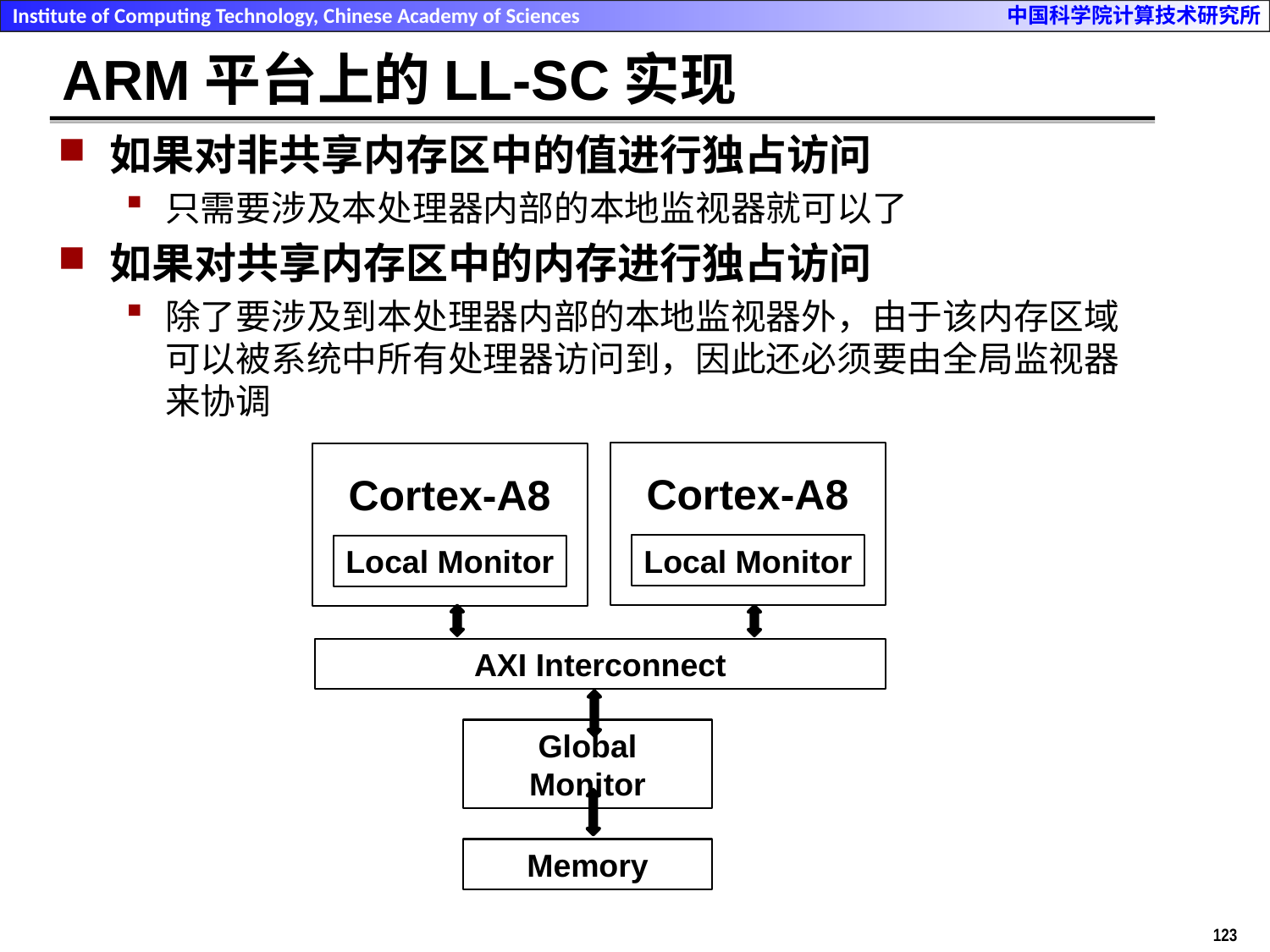

# ARM平台上的LL-SC实现
如果对非共享内存区中的值进行独占访问
只需要涉及本处理器内部的本地监视器就可以了
如果对共享内存区中的内存进行独占访问
除了要涉及到本处理器内部的本地监视器外，由于该内存区域可以被系统中所有处理器访问到，因此还必须要由全局监视器来协调

Cortex-A8
Cortex-A8
Local Monitor
Local Monitor

AXI Interconnect

Global Monitor

Memory